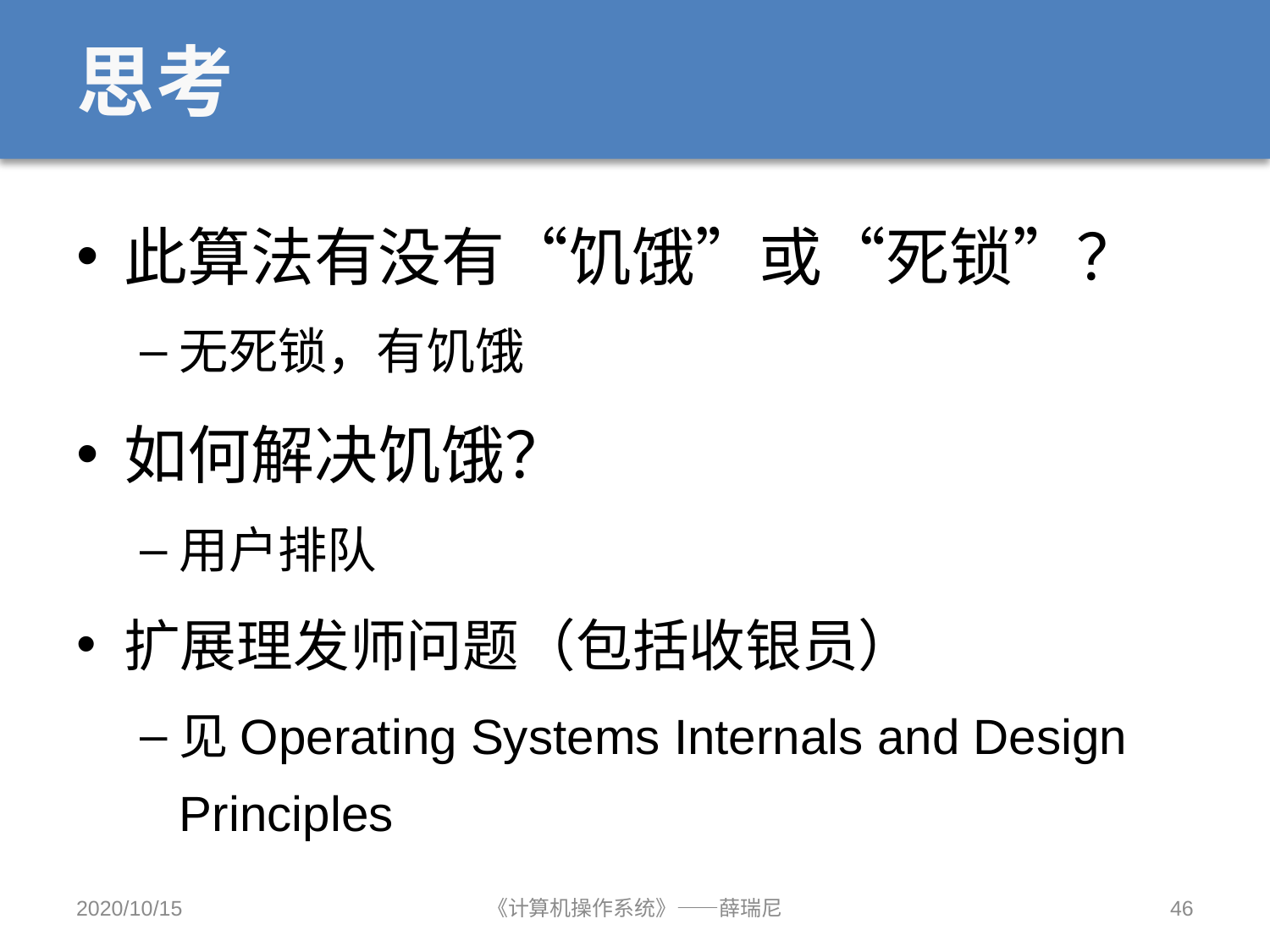

# 思考
此算法有没有“饥饿”或“死锁”？
无死锁，有饥饿
如何解决饥饿？
用户排队
扩展理发师问题（包括收银员）
见Operating Systems Internals and Design Principles
2020/10/15
《计算机操作系统》——薛瑞尼
46